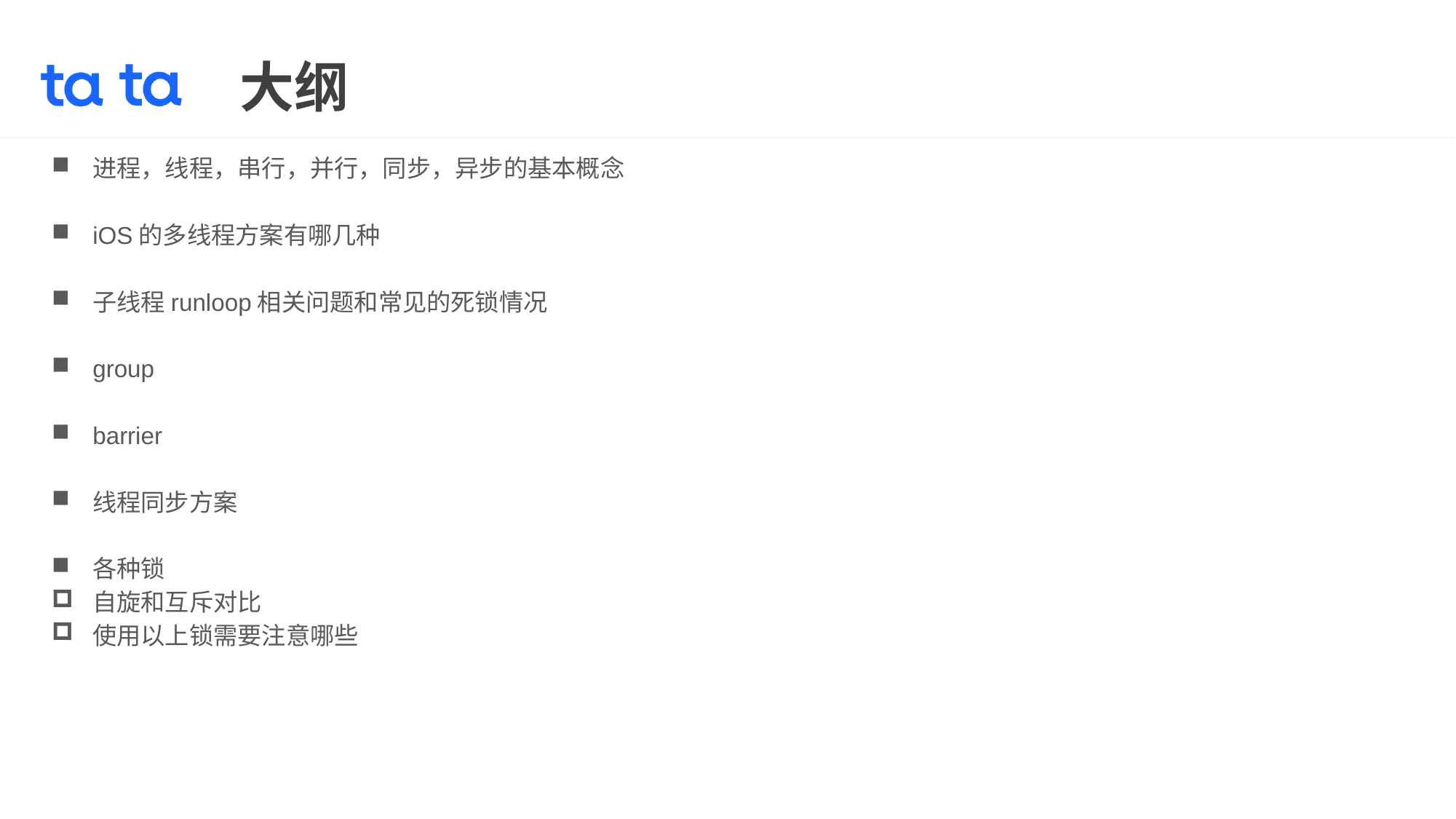

# 大纲
进程，线程，串行，并行，同步，异步的基本概念

iOS的多线程方案有哪几种

子线程runloop相关问题和常见的死锁情况

group

barrier

线程同步方案

各种锁
自旋和互斥对比
使用以上锁需要注意哪些